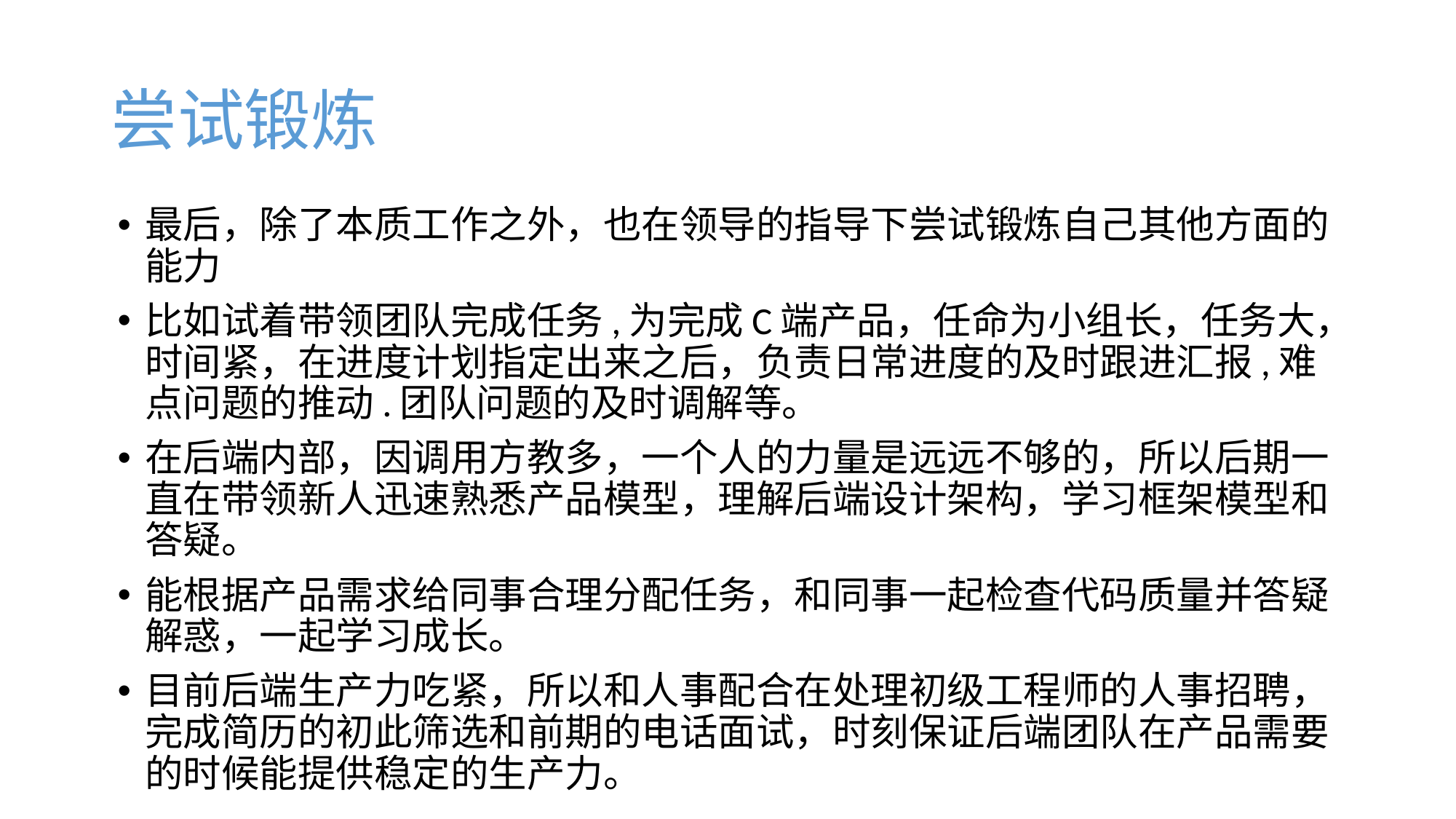

# 尝试锻炼

最后，除了本质工作之外，也在领导的指导下尝试锻炼自己其他方面的能力
比如试着带领团队完成任务,为完成C端产品，任命为小组长，任务大，时间紧，在进度计划指定出来之后，负责日常进度的及时跟进汇报,难点问题的推动.团队问题的及时调解等。
在后端内部，因调用方教多，一个人的力量是远远不够的，所以后期一直在带领新人迅速熟悉产品模型，理解后端设计架构，学习框架模型和答疑。
能根据产品需求给同事合理分配任务，和同事一起检查代码质量并答疑解惑，一起学习成长。
目前后端生产力吃紧，所以和人事配合在处理初级工程师的人事招聘，完成简历的初此筛选和前期的电话面试，时刻保证后端团队在产品需要的时候能提供稳定的生产力。